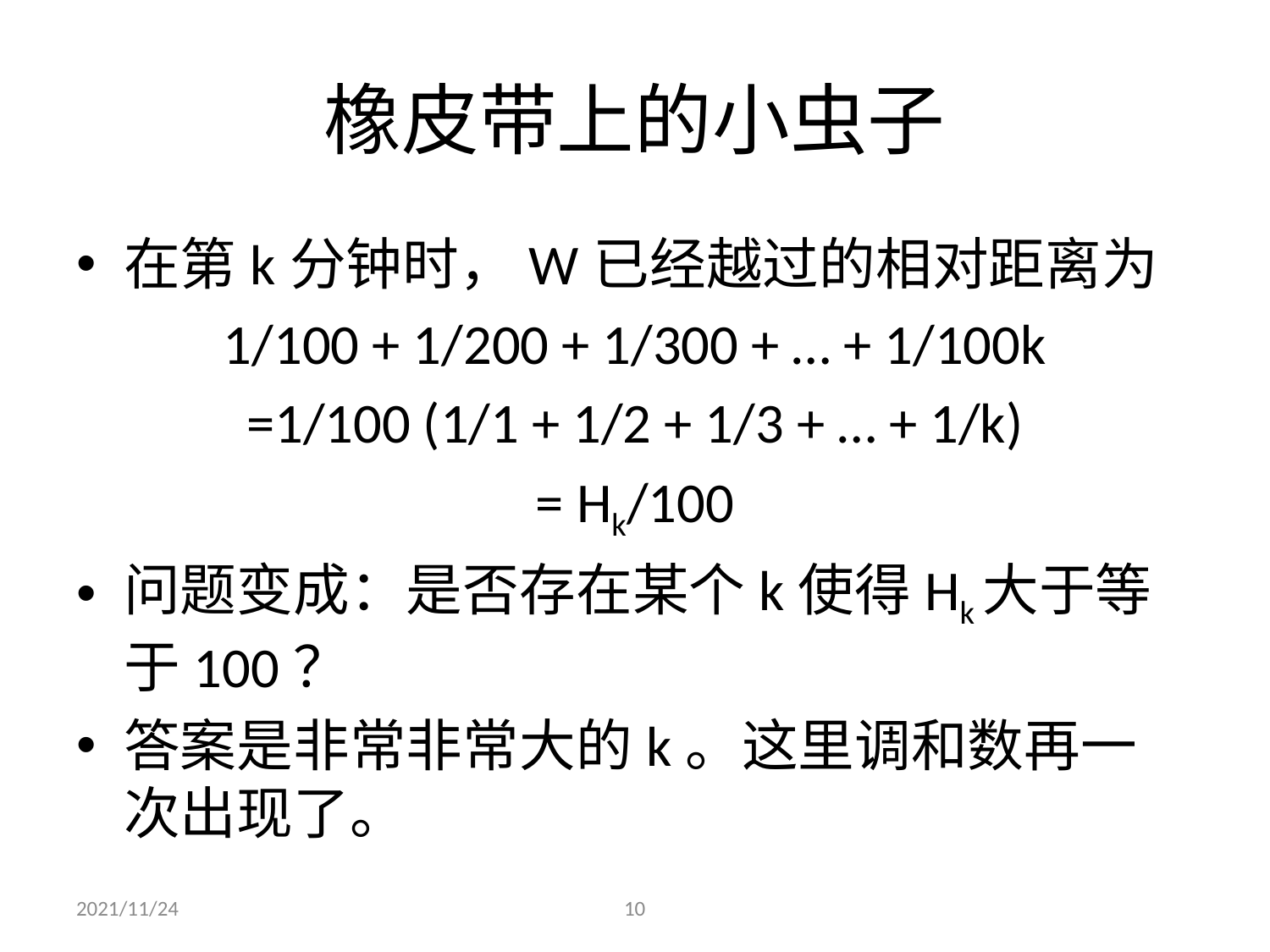

# 橡皮带上的小虫子
在第k分钟时，W已经越过的相对距离为
1/100 + 1/200 + 1/300 + … + 1/100k
=1/100 (1/1 + 1/2 + 1/3 + … + 1/k)
= Hk/100
问题变成：是否存在某个k使得Hk大于等于100？
答案是非常非常大的k。这里调和数再一次出现了。

2021/11/24
10